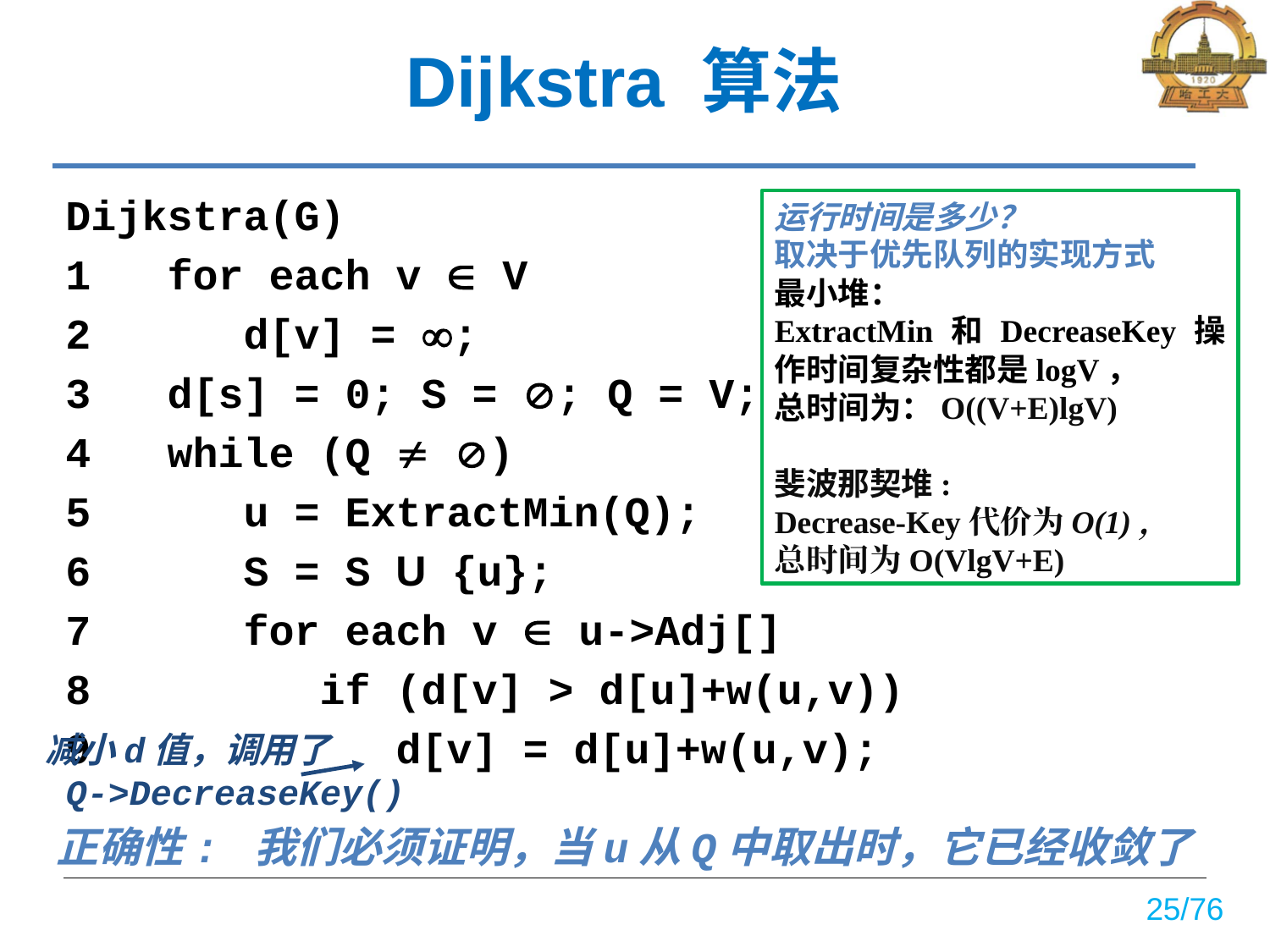

# Dijkstra 算法
Dijkstra(G)
1   for each v ∈ V
2      d[v] = ∞;
3   d[s] = 0; S = ∅; Q = V;
4   while (Q ≠ ∅)
5      u = ExtractMin(Q);
6      S = S U {u};
7      for each v ∈ u->Adj[]
8         if (d[v] > d[u]+w(u,v))
9            d[v] = d[u]+w(u,v);
运行时间是多少？
取决于优先队列的实现方式
最小堆：
ExtractMin和DecreaseKey操作时间复杂性都是logV，
总时间为：O((V+E)lgV)

斐波那契堆:
Decrease-Key代价为O(1)，
总时间为O(VlgV+E)
减小d值，调用了
 Q->DecreaseKey()

正确性: 我们必须证明，当u从Q中取出时，它已经收敛了